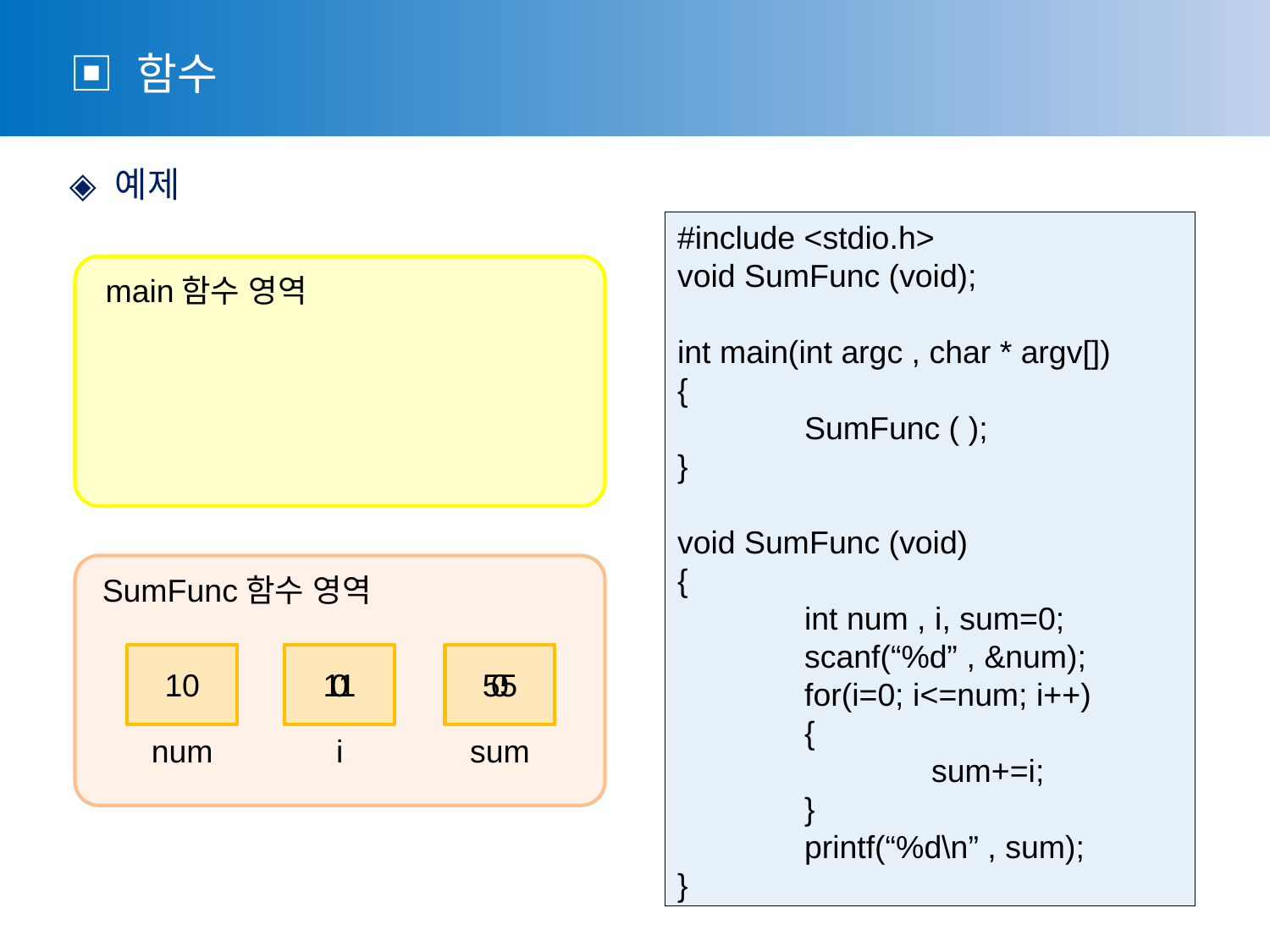

▣ 함수
◈ 예제
#include <stdio.h>
void SumFunc (void);

int main(int argc , char * argv[])
{
	SumFunc ( );
}

void SumFunc (void)
{
	int num , i, sum=0;
	scanf(“%d” , &num);
	for(i=0; i<=num; i++)
	{
		sum+=i;
	}
	printf(“%d\n” , sum);
}

main함수 영역

SumFunc함수 영역

10
11
0
55
0
num
i
sum